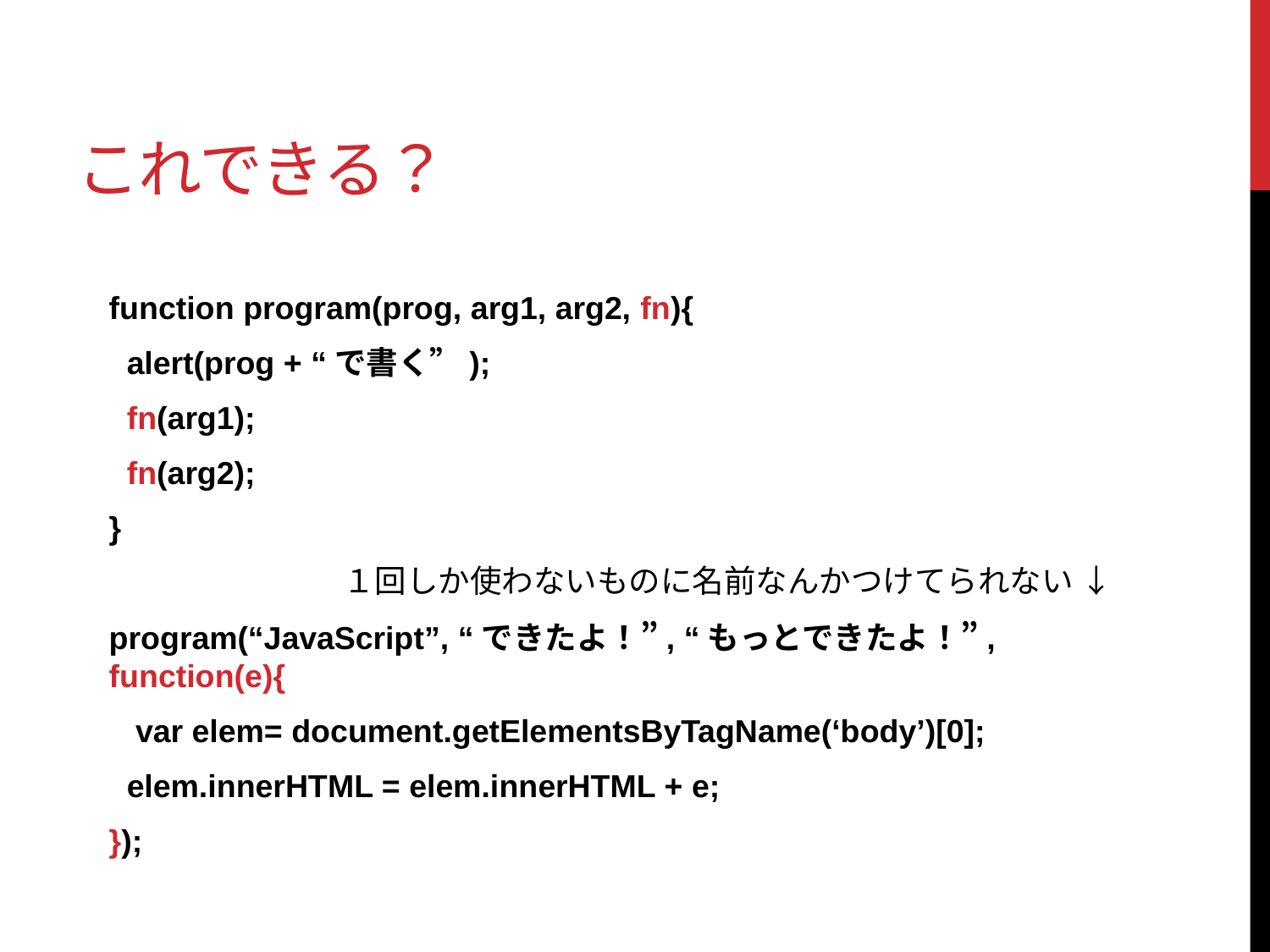

# これできる？
function program(prog, arg1, arg2, fn){
  alert(prog + “で書く”);
  fn(arg1);
  fn(arg2);
}

program(“JavaScript”, “できたよ！”, “もっとできたよ！”, function(e){
   var elem= document.getElementsByTagName(‘body’)[0];
  elem.innerHTML = elem.innerHTML + e;
});
１回しか使わないものに名前なんかつけてられない ↓